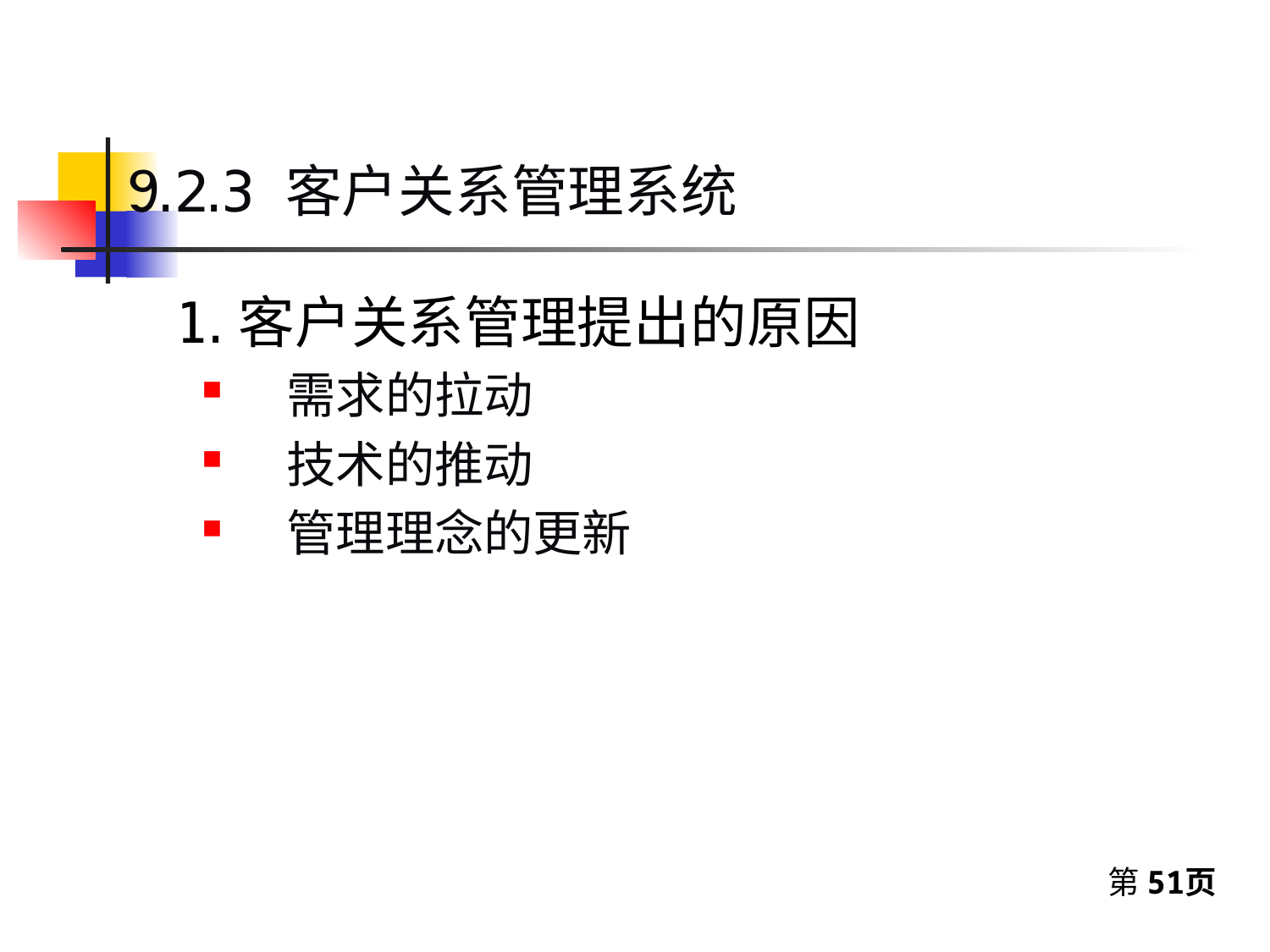

9.2.3 客户关系管理系统
1.客户关系管理提出的原因
需求的拉动
技术的推动
管理理念的更新